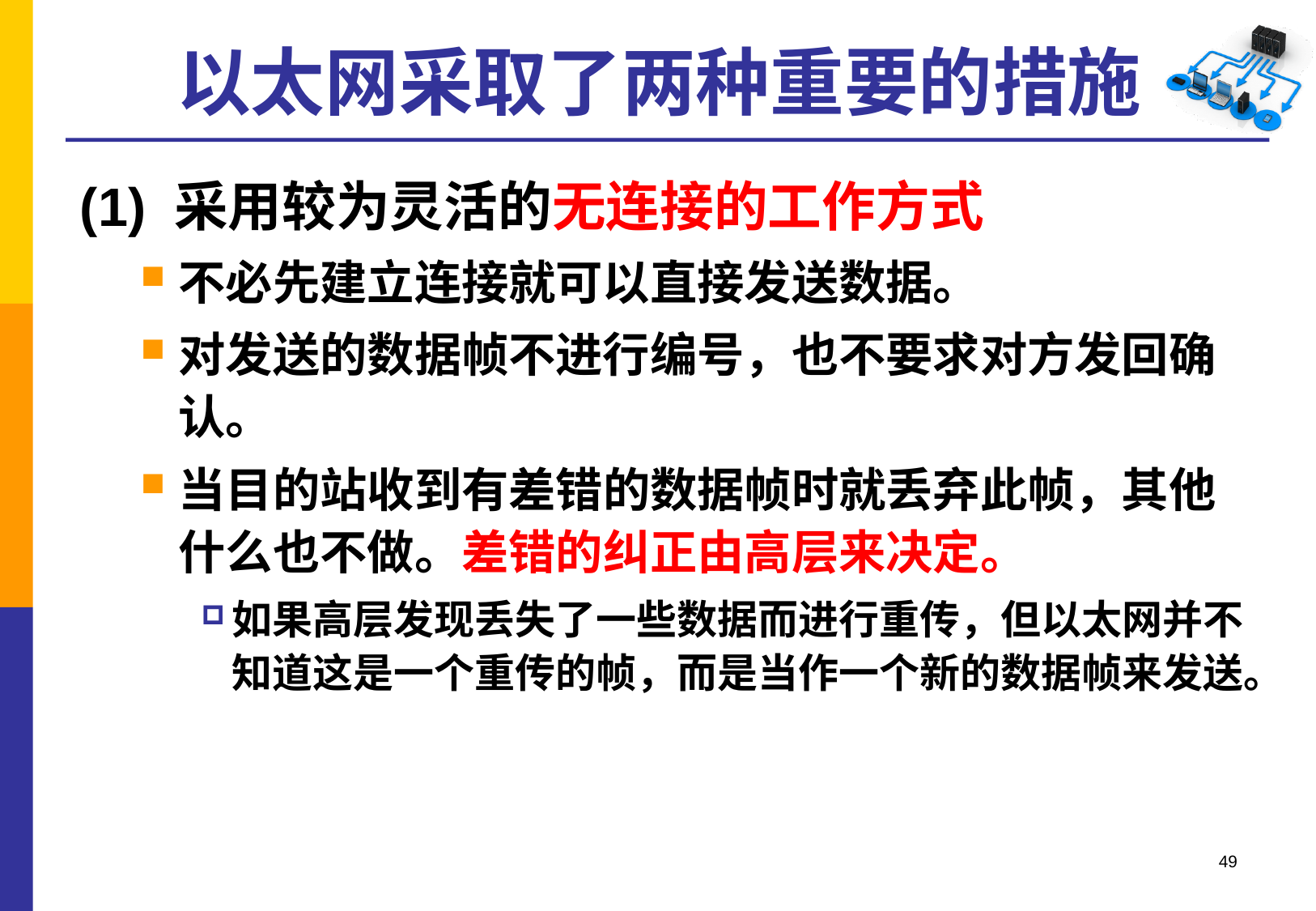

# 以太网采取了两种重要的措施
(1) 采用较为灵活的无连接的工作方式
不必先建立连接就可以直接发送数据。
对发送的数据帧不进行编号，也不要求对方发回确认。
当目的站收到有差错的数据帧时就丢弃此帧，其他什么也不做。差错的纠正由高层来决定。
如果高层发现丢失了一些数据而进行重传，但以太网并不知道这是一个重传的帧，而是当作一个新的数据帧来发送。

49